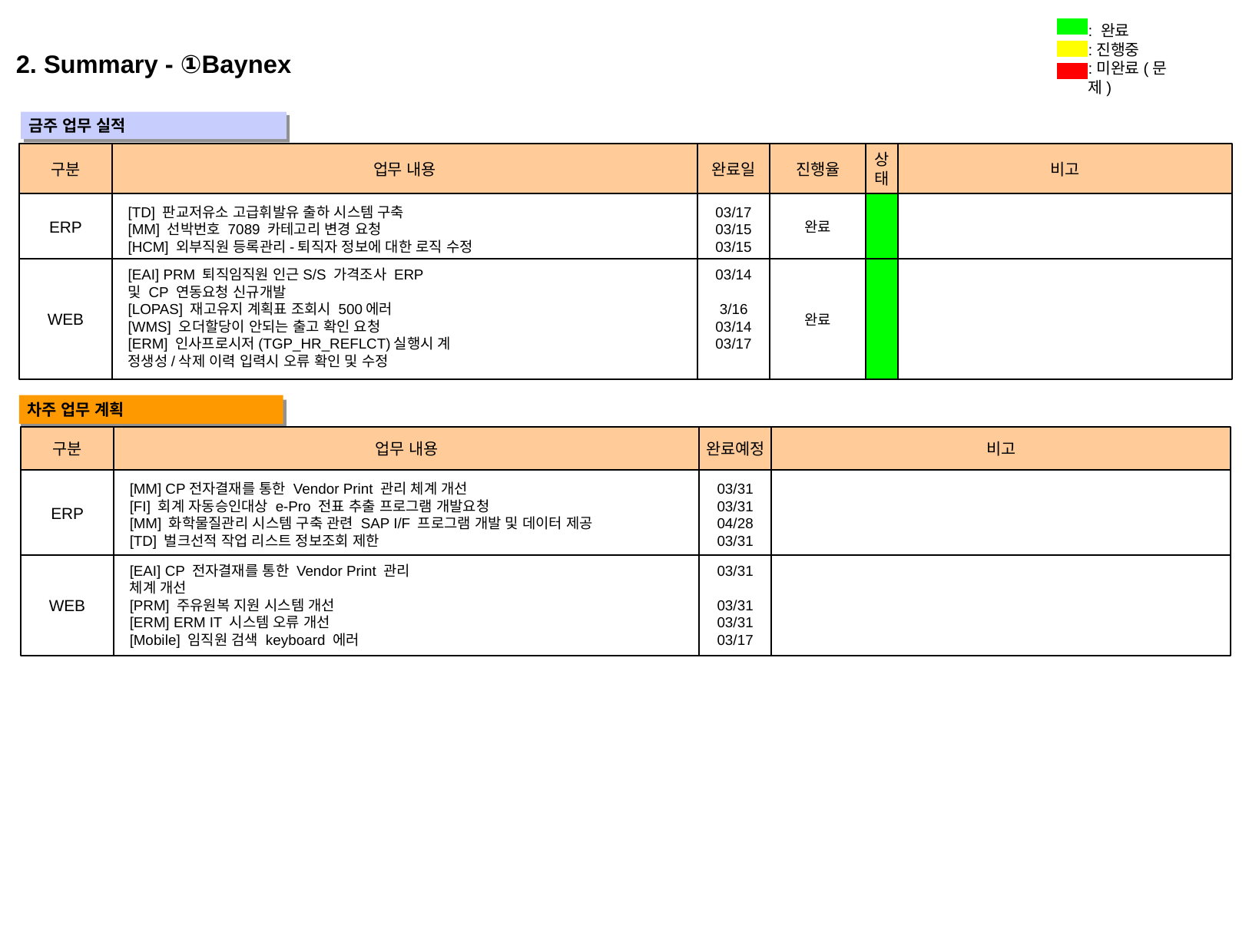

: 완료
:진행중
:미완료(문제)

2. Summary - ①Baynex

 금주 업무 실적
" "
구분
업무 내용
완료일
진행율
상
태
비고

ERP

완료

[TD] 판교저유소 고급휘발유 출하 시스템 구축
[MM] 선박번호 7089 카테고리 변경 요청
[HCM] 외부직원 등록관리-퇴직자 정보에 대한 로직 수정
03/17
03/15
03/15

WEB

완료

[EAI] PRM 퇴직임직원 인근S/S 가격조사 ERP
및 CP 연동요청 신규개발
[LOPAS] 재고유지 계획표 조회시 500에러
[WMS] 오더할당이 안되는 출고 확인 요청
[ERM] 인사프로시저(TGP_HR_REFLCT)실행시 계
정생성/삭제 이력 입력시 오류 확인 및 수정
03/14
3/16
03/14
03/17

 차주 업무 계획
" "
구분
업무 내용
완료예정
비고

ERP

[MM] CP전자결재를 통한 Vendor Print 관리 체계 개선
[FI] 회계 자동승인대상 e-Pro 전표 추출 프로그램 개발요청
[MM] 화학물질관리 시스템 구축 관련 SAP I/F 프로그램 개발 및 데이터 제공
[TD] 벌크선적 작업 리스트 정보조회 제한
03/31
03/31
04/28
03/31

WEB

[EAI] CP 전자결재를 통한 Vendor Print 관리
체계 개선
[PRM] 주유원복 지원 시스템 개선
[ERM] ERM IT 시스템 오류 개선
[Mobile] 임직원 검색 keyboard 에러
03/31
03/31
03/31
03/17